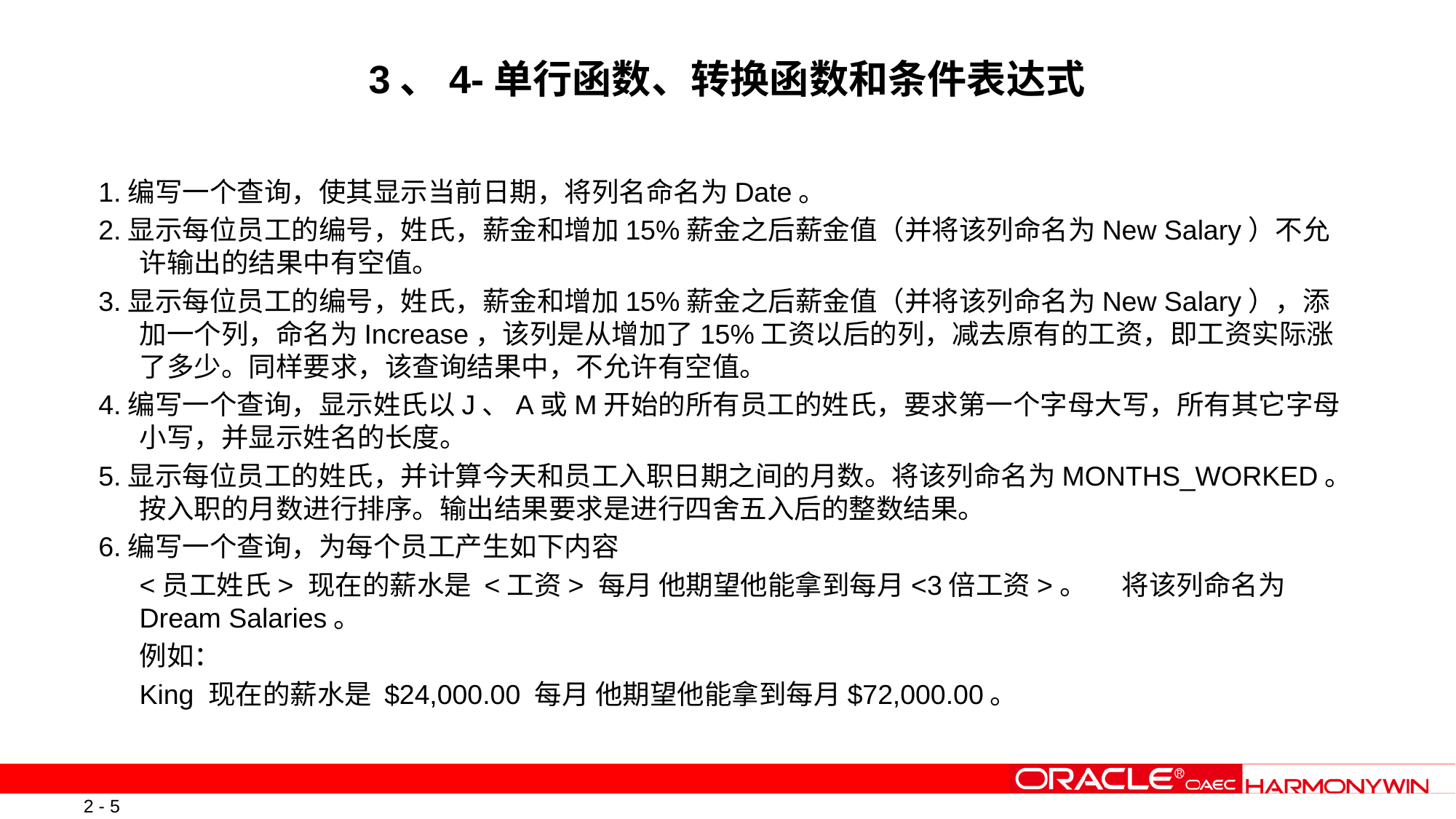

# 3、4-单行函数、转换函数和条件表达式
1.编写一个查询，使其显示当前日期，将列名命名为Date。
2.显示每位员工的编号，姓氏，薪金和增加15%薪金之后薪金值（并将该列命名为New Salary）不允许输出的结果中有空值。
3.显示每位员工的编号，姓氏，薪金和增加15%薪金之后薪金值（并将该列命名为New Salary），添加一个列，命名为Increase，该列是从增加了15%工资以后的列，减去原有的工资，即工资实际涨了多少。同样要求，该查询结果中，不允许有空值。
4.编写一个查询，显示姓氏以J、A或M开始的所有员工的姓氏，要求第一个字母大写，所有其它字母小写，并显示姓名的长度。
5.显示每位员工的姓氏，并计算今天和员工入职日期之间的月数。将该列命名为MONTHS_WORKED。按入职的月数进行排序。输出结果要求是进行四舍五入后的整数结果。
6.编写一个查询，为每个员工产生如下内容
	<员工姓氏> 现在的薪水是 <工资> 每月 他期望他能拿到每月<3倍工资>。	将该列命名为 Dream Salaries。
	例如：
	King 现在的薪水是 $24,000.00 每月 他期望他能拿到每月$72,000.00。